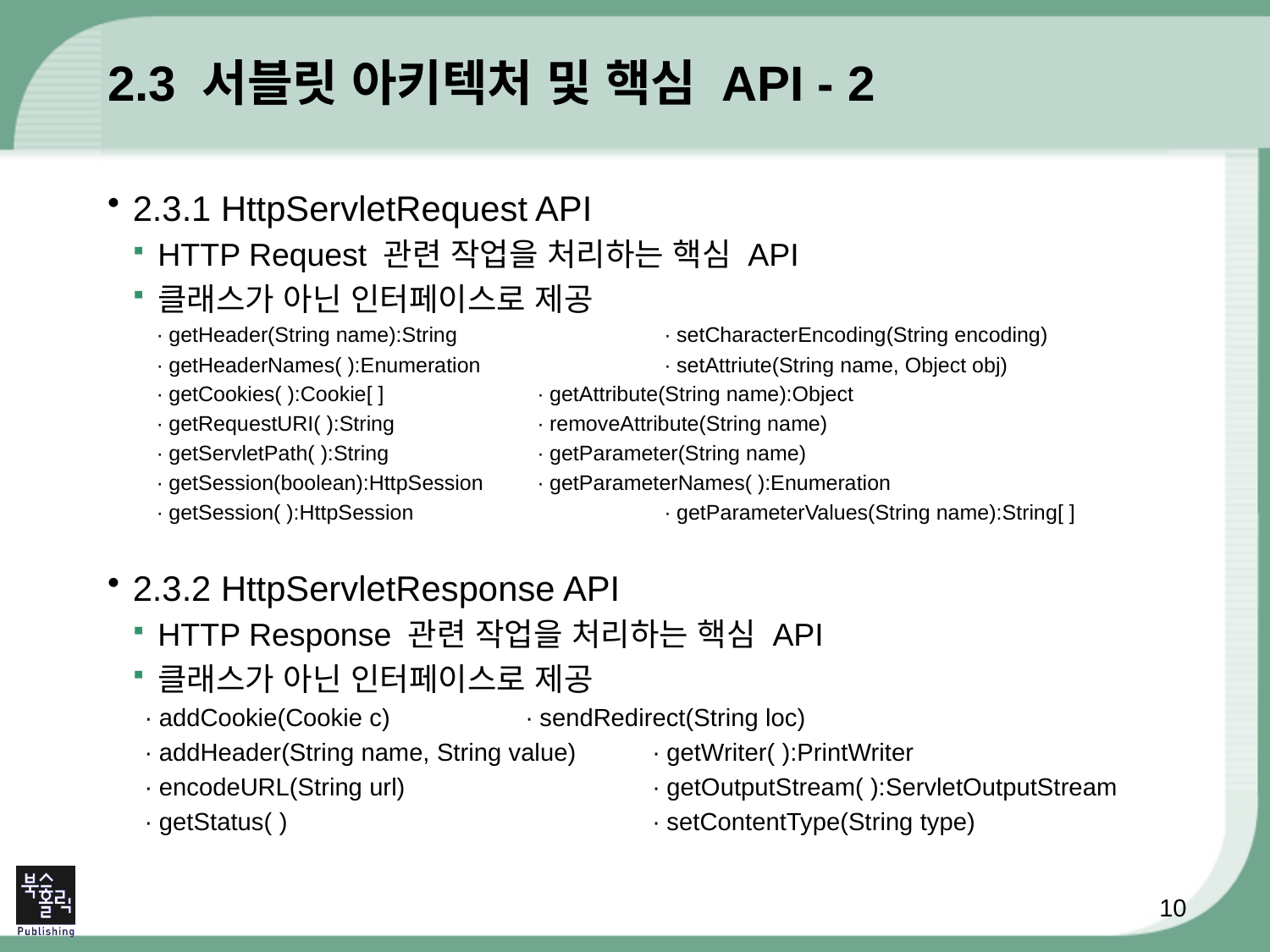

# 2.3 서블릿 아키텍처 및 핵심 API - 2
2.3.1 HttpServletRequest API
HTTP Request 관련 작업을 처리하는 핵심 API
클래스가 아닌 인터페이스로 제공
∙ getHeader(String name):String	 	∙ setCharacterEncoding(String encoding)
∙ getHeaderNames( ):Enumeration	 	∙ setAttriute(String name, Object obj)
∙ getCookies( ):Cookie[ ]		∙ getAttribute(String name):Object
∙ getRequestURI( ):String 		∙ removeAttribute(String name)
∙ getServletPath( ):String		∙ getParameter(String name)
∙ getSession(boolean):HttpSession 	∙ getParameterNames( ):Enumeration
∙ getSession( ):HttpSession		∙ getParameterValues(String name):String[ ]

2.3.2 HttpServletResponse API
HTTP Response 관련 작업을 처리하는 핵심 API
클래스가 아닌 인터페이스로 제공
∙ addCookie(Cookie c) 		∙ sendRedirect(String loc)
∙ addHeader(String name, String value) 	∙ getWriter( ):PrintWriter
∙ encodeURL(String url) 		∙ getOutputStream( ):ServletOutputStream
∙ getStatus( )			∙ setContentType(String type)

10